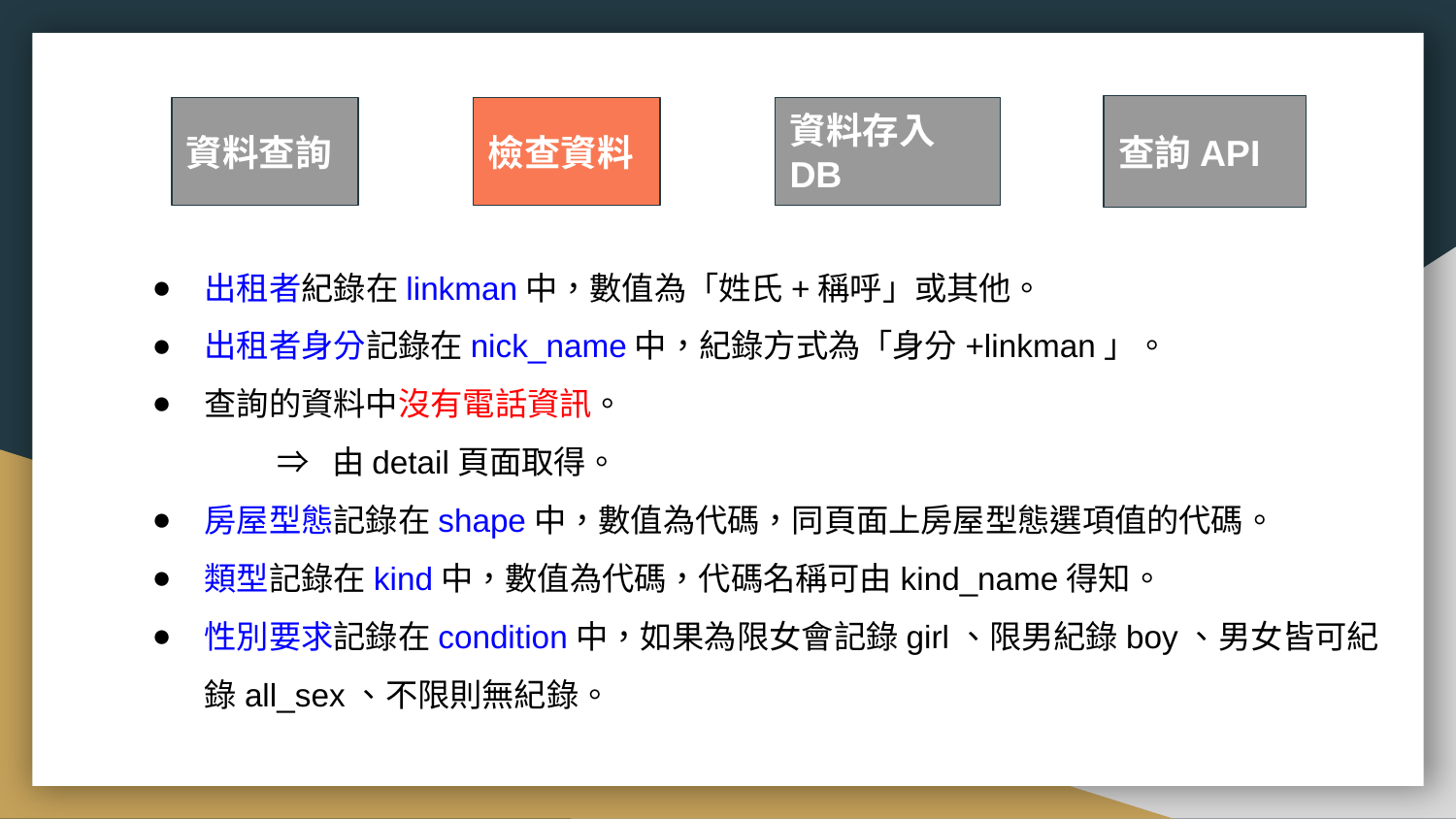

查詢API
資料查詢
檢查資料
資料存入DB
出租者紀錄在linkman中，數值為「姓氏+稱呼」或其他。
出租者身分記錄在nick_name中，紀錄方式為「身分+linkman」。
查詢的資料中沒有電話資訊。
⇒  由detail頁面取得。
房屋型態記錄在shape中，數值為代碼，同頁面上房屋型態選項值的代碼。
類型記錄在kind中，數值為代碼，代碼名稱可由kind_name得知。
性別要求記錄在condition中，如果為限女會記錄girl、限男紀錄boy、男女皆可紀錄all_sex、不限則無紀錄。